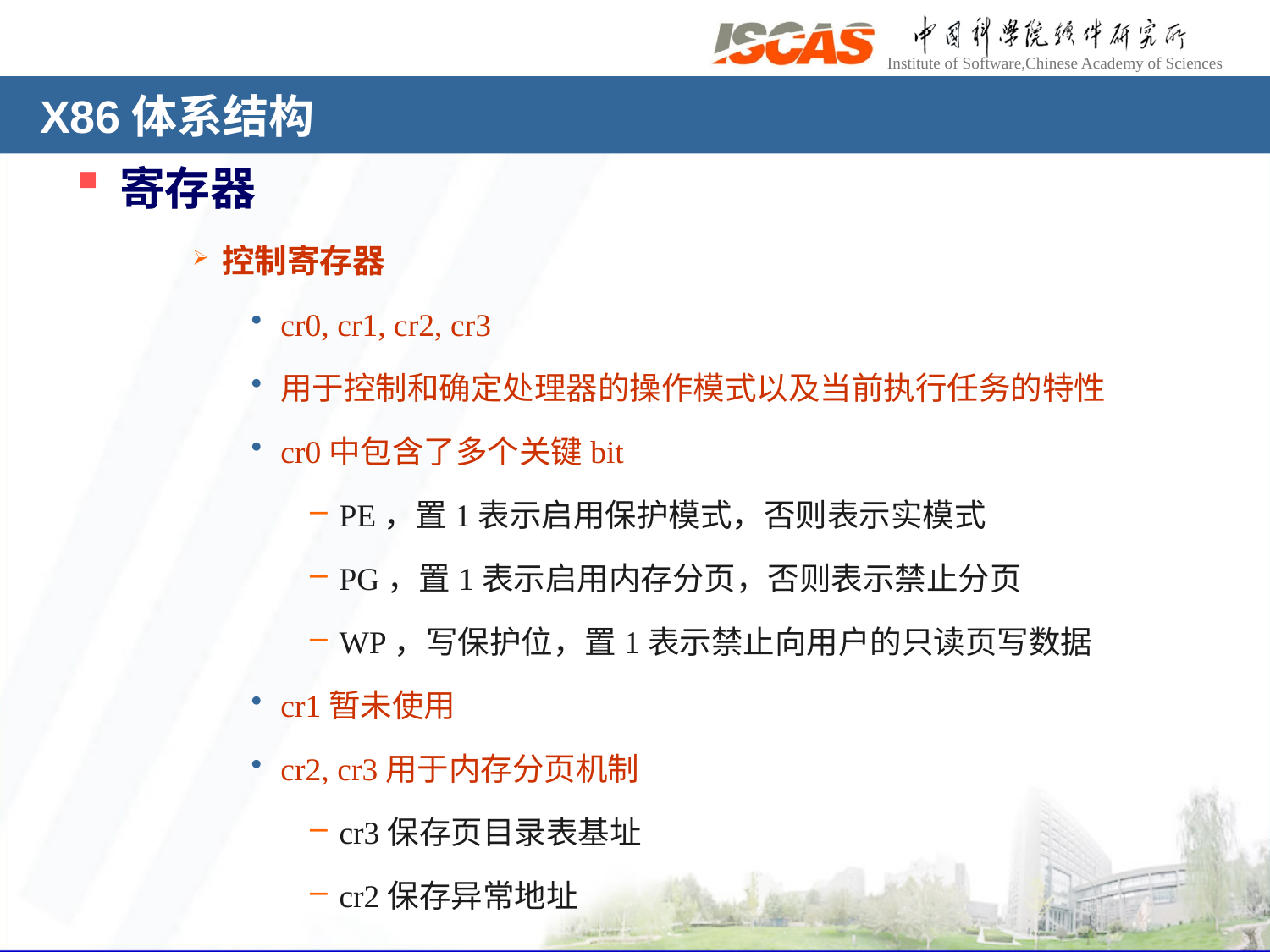

# X86体系结构
寄存器
控制寄存器
cr0, cr1, cr2, cr3
用于控制和确定处理器的操作模式以及当前执行任务的特性
cr0中包含了多个关键bit
PE，置1表示启用保护模式，否则表示实模式
PG，置1表示启用内存分页，否则表示禁止分页
WP，写保护位，置1表示禁止向用户的只读页写数据
cr1暂未使用
cr2, cr3用于内存分页机制
cr3保存页目录表基址
cr2保存异常地址